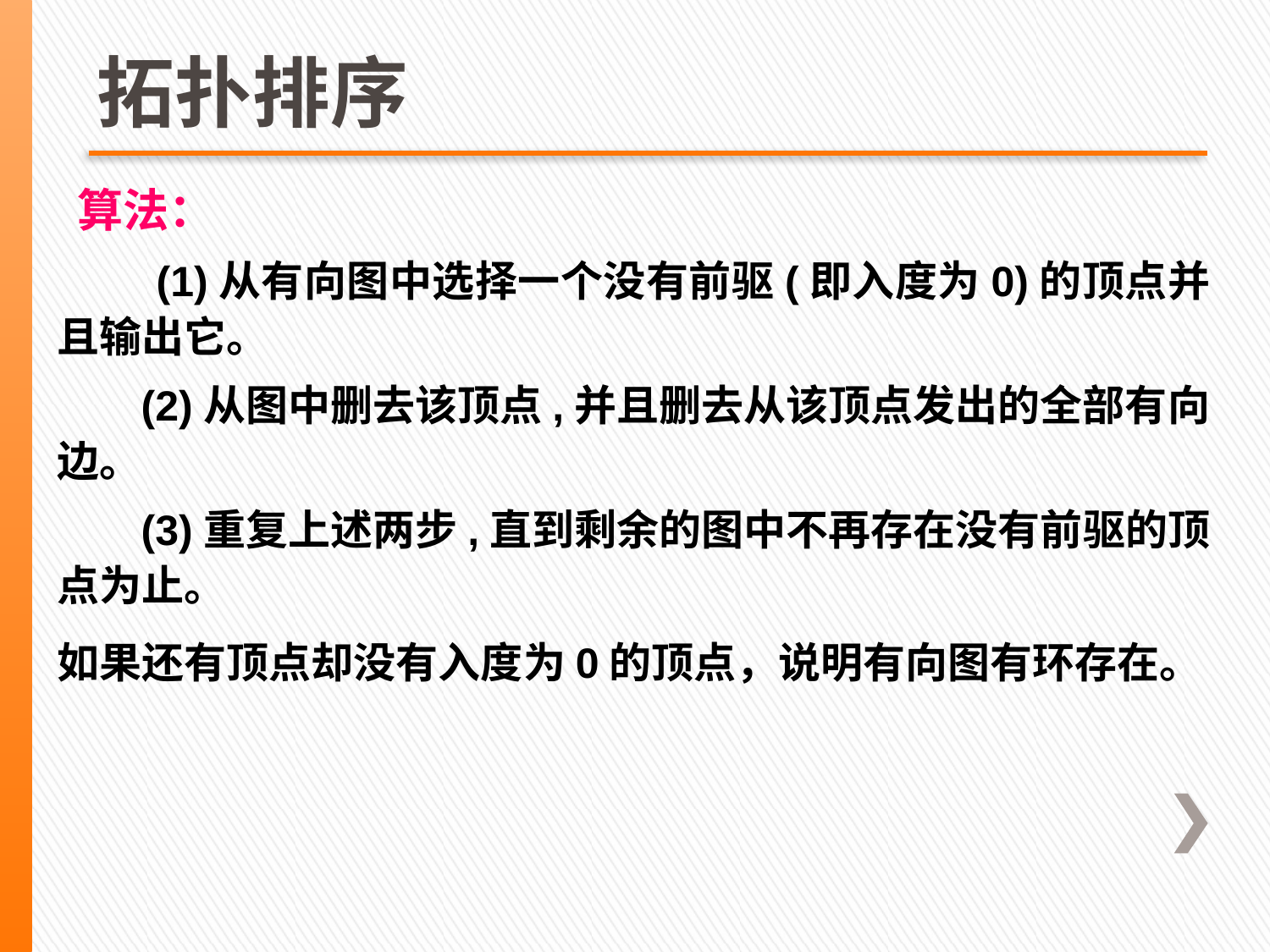

# 拓扑排序
 算法：
        (1)从有向图中选择一个没有前驱(即入度为0)的顶点并且输出它。
       (2)从图中删去该顶点,并且删去从该顶点发出的全部有向边。
       (3)重复上述两步,直到剩余的图中不再存在没有前驱的顶点为止。
如果还有顶点却没有入度为0的顶点，说明有向图有环存在。